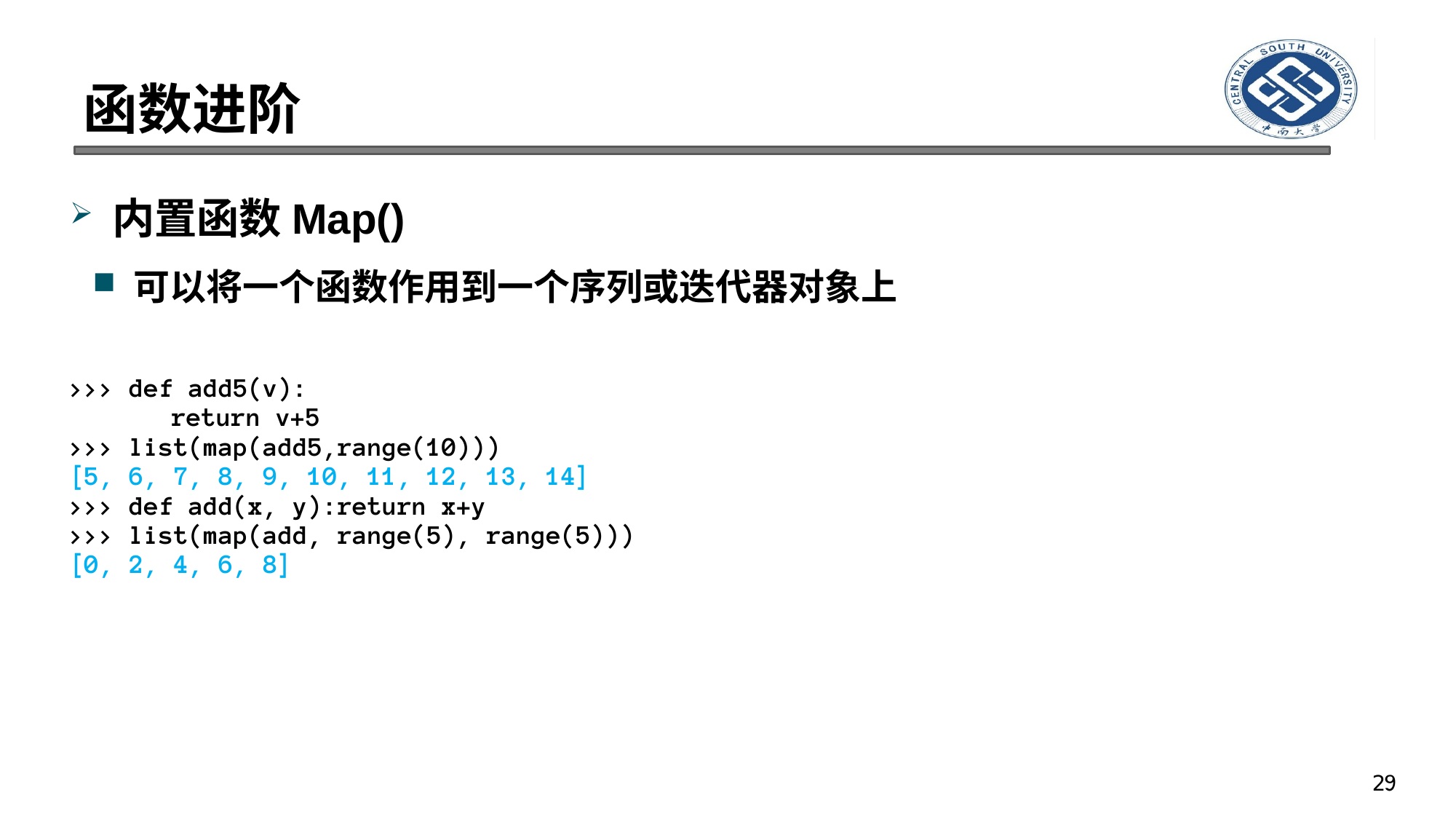

# 函数进阶
内置函数Map()
可以将一个函数作用到一个序列或迭代器对象上

>>> def add5(v):
	    return v+5
>>> list(map(add5,range(10)))
[5, 6, 7, 8, 9, 10, 11, 12, 13, 14]
>>> def add(x, y):return x+y
>>> list(map(add, range(5), range(5)))
[0, 2, 4, 6, 8]
29